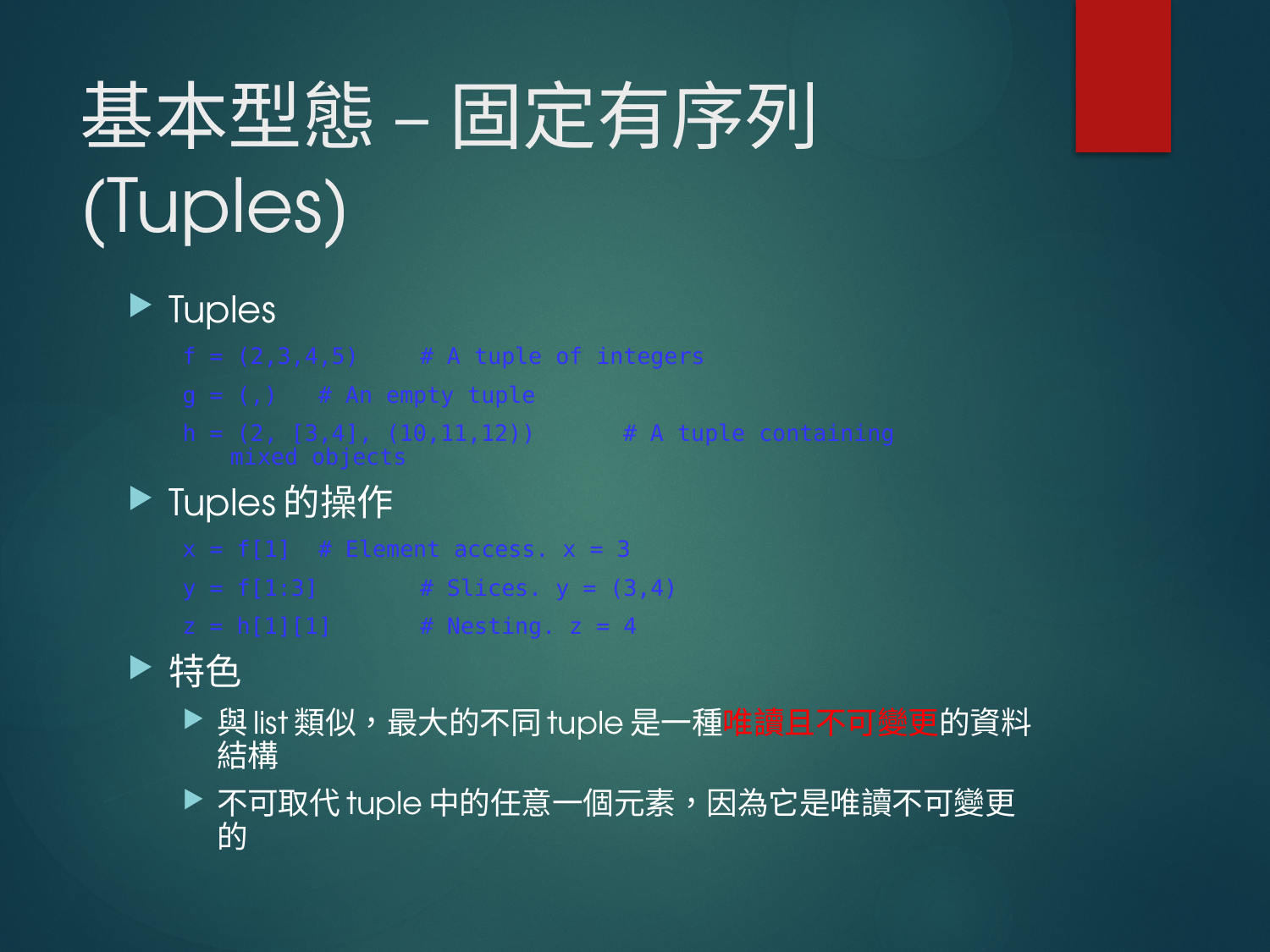

# 基本型態 – 固定有序列(Tuples)
Tuples
f = (2,3,4,5) 			# A tuple of integers
g = (,) 				# An empty tuple
h = (2, [3,4], (10,11,12)) 		# A tuple containing 					  	  mixed objects
Tuples的操作
x = f[1] 		# Element access. x = 3
y = f[1:3] 		# Slices. y = (3,4)
z = h[1][1] 		# Nesting. z = 4
特色
與list類似，最大的不同tuple是一種唯讀且不可變更的資料結構
不可取代tuple中的任意一個元素，因為它是唯讀不可變更的